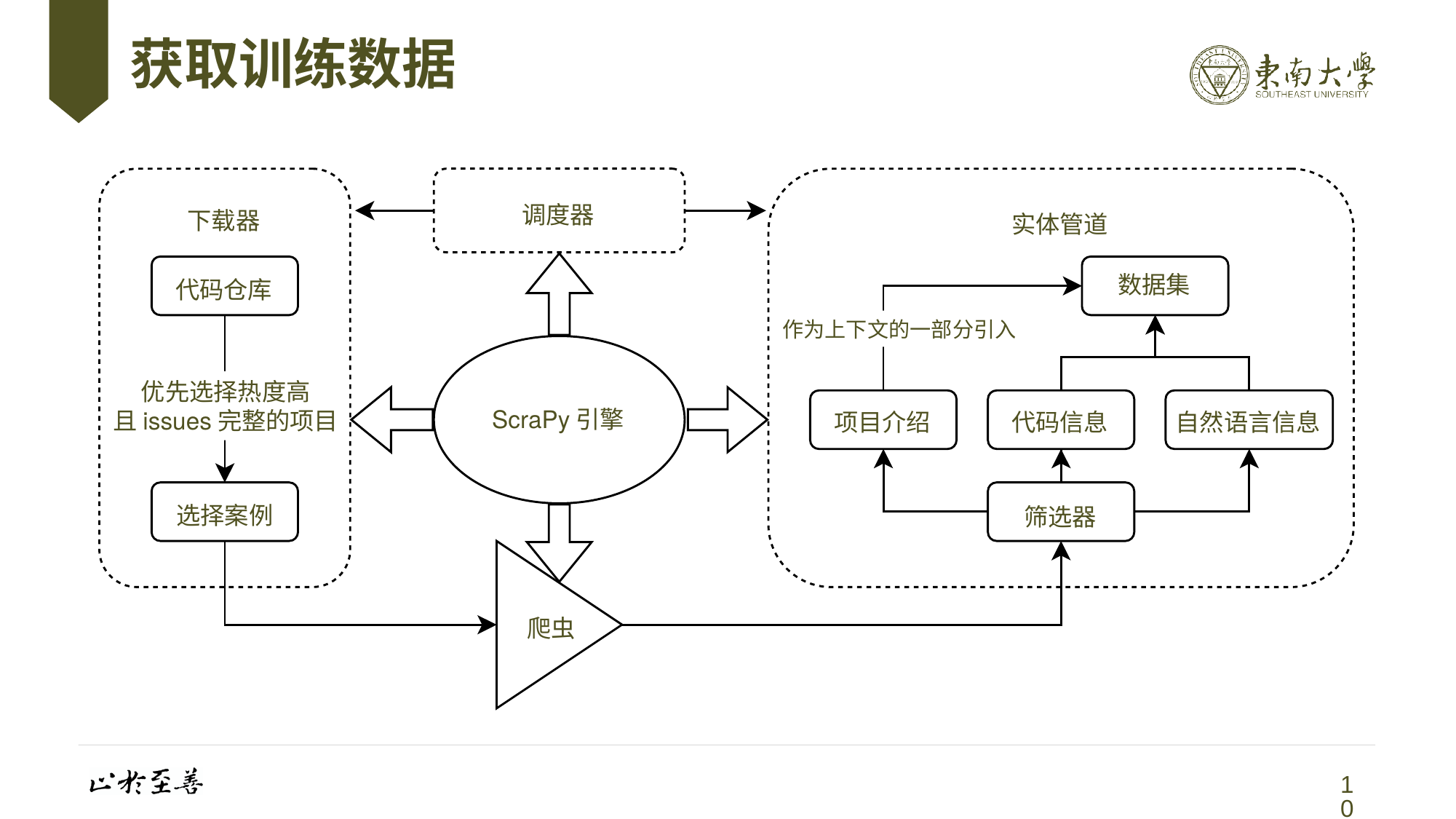

# 获取训练数据

调度器
下载器

实体管道

数据集
代码仓库

作为上下文的一部分引入

优先选择热度高
且issues完整的项目

ScraPy引擎
项目介绍
代码信息
自然语言信息

选择案例
筛选器

爬虫

10